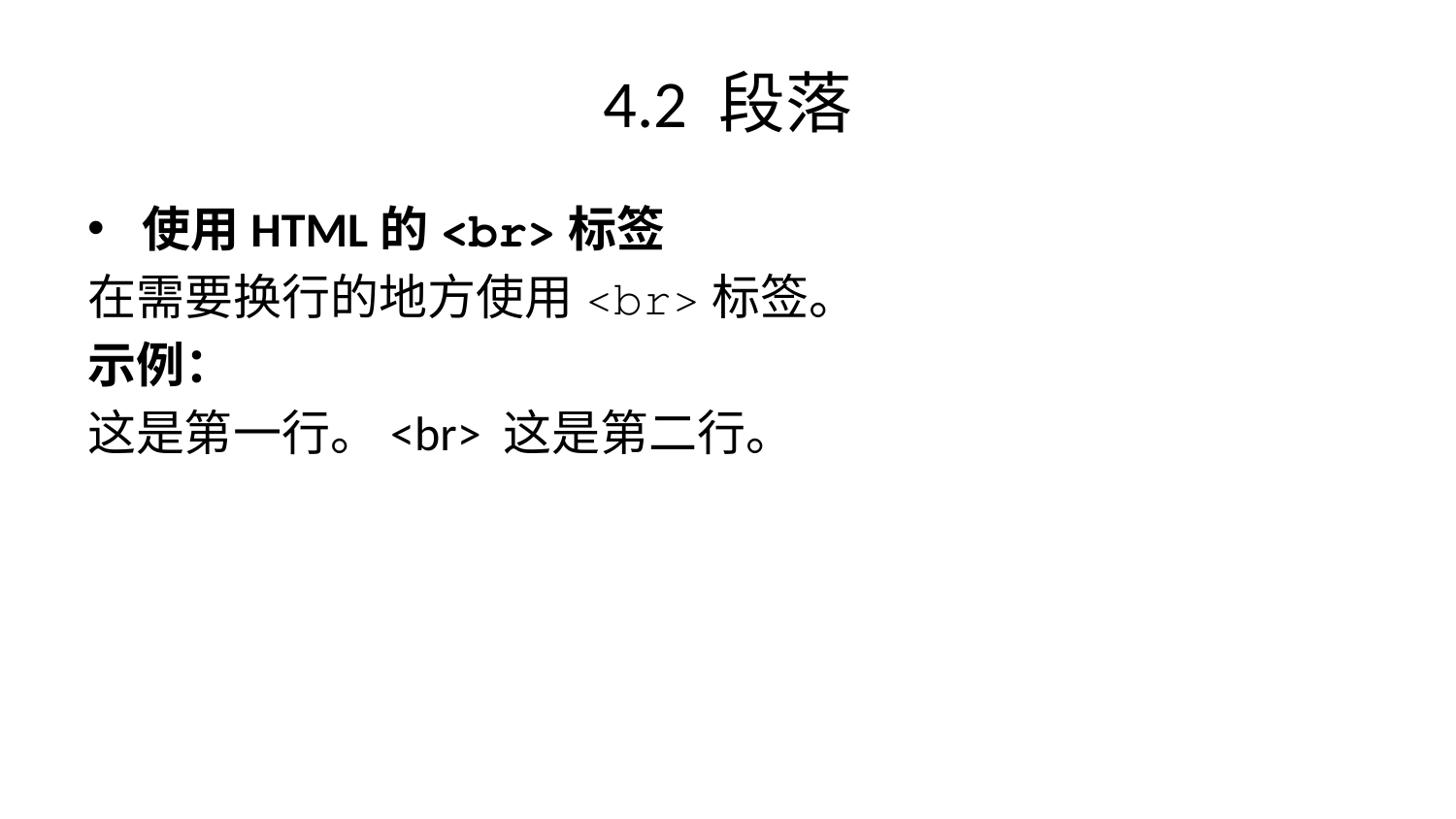

# 4.2 段落
使用HTML的<br>标签
在需要换行的地方使用<br>标签。
示例：
这是第一行。<br> 这是第二行。